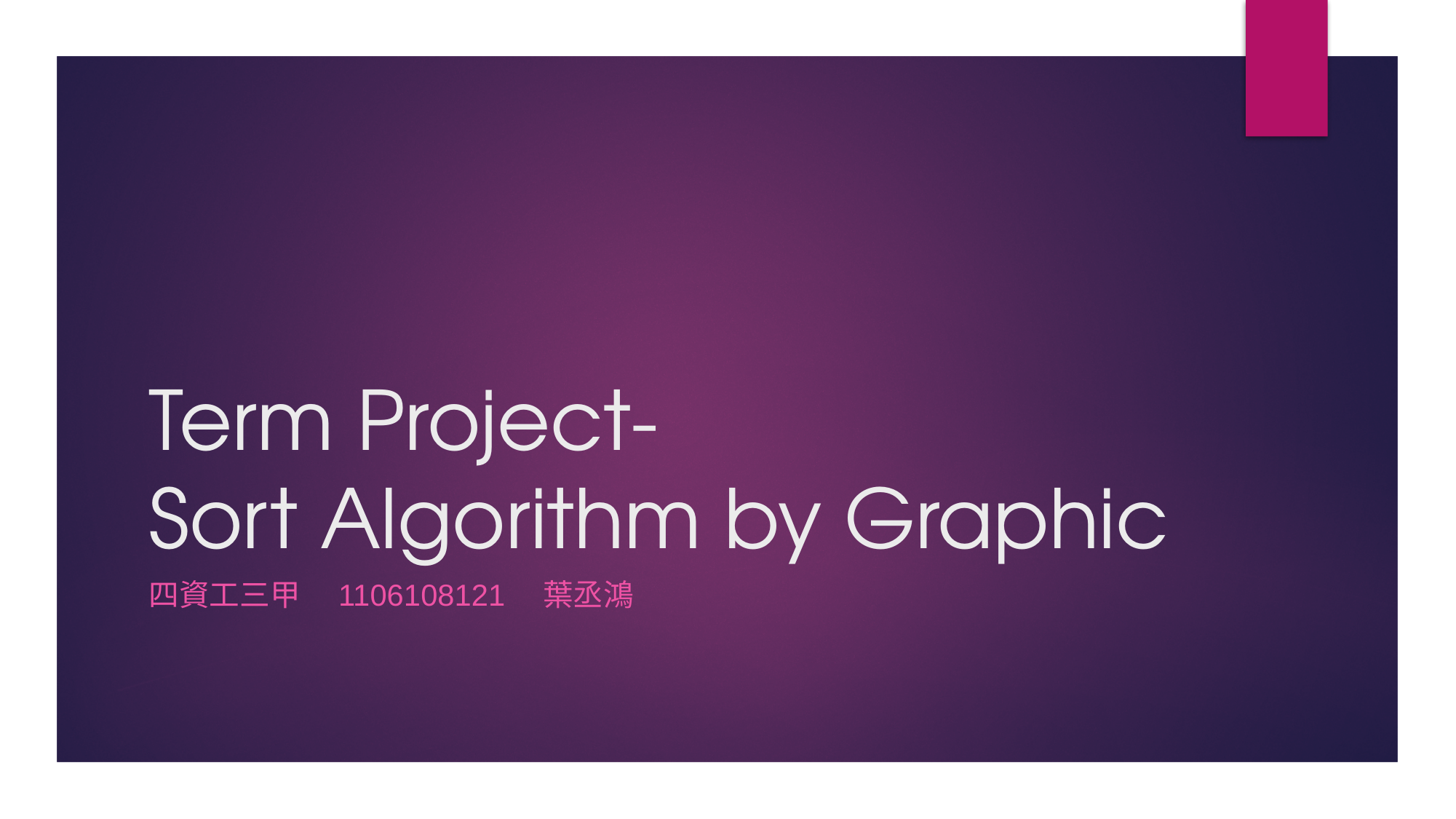

# Term Project- Sort Algorithm by Graphic
四資工三甲　1106108121　葉丞鴻